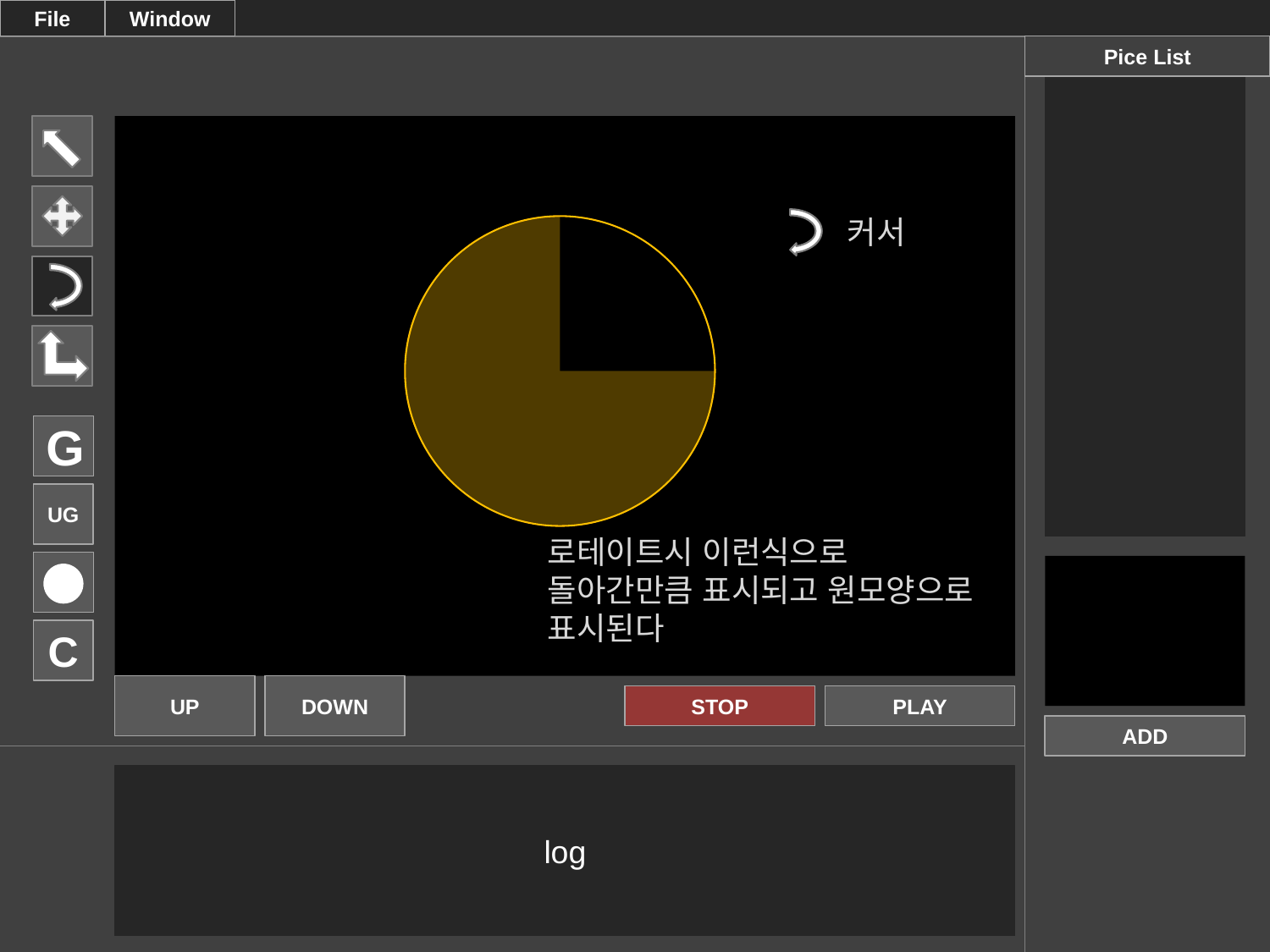

File
Window
Pice List

커서

G
UG
로테이트시 이런식으로 돌아간만큼 표시되고 원모양으로 표시된다

C
UP
DOWN
STOP
PLAY
ADD
log